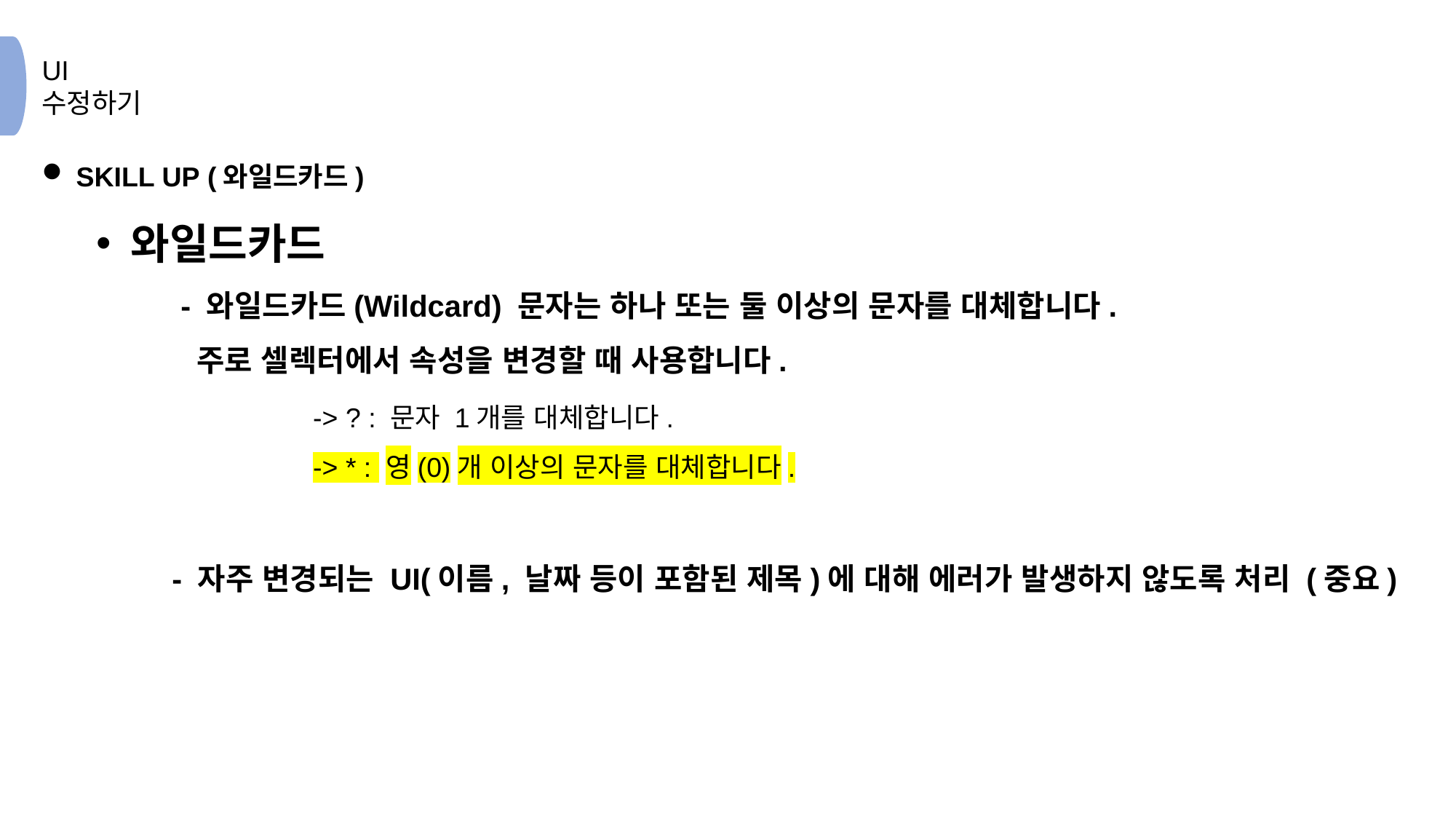

SKILL UP (와일드카드)
와일드카드
     - 와일드카드(Wildcard) 문자는 하나 또는 둘 이상의 문자를 대체합니다.
       주로 셀렉터에서 속성을 변경할 때 사용합니다.

         - 자주 변경되는 UI(이름, 날짜 등이 포함된 제목)에 대해 에러가 발생하지 않도록 처리 (중요)
-> ? : 문자 1개를 대체합니다.
-> * : 영(0)개 이상의 문자를 대체합니다.